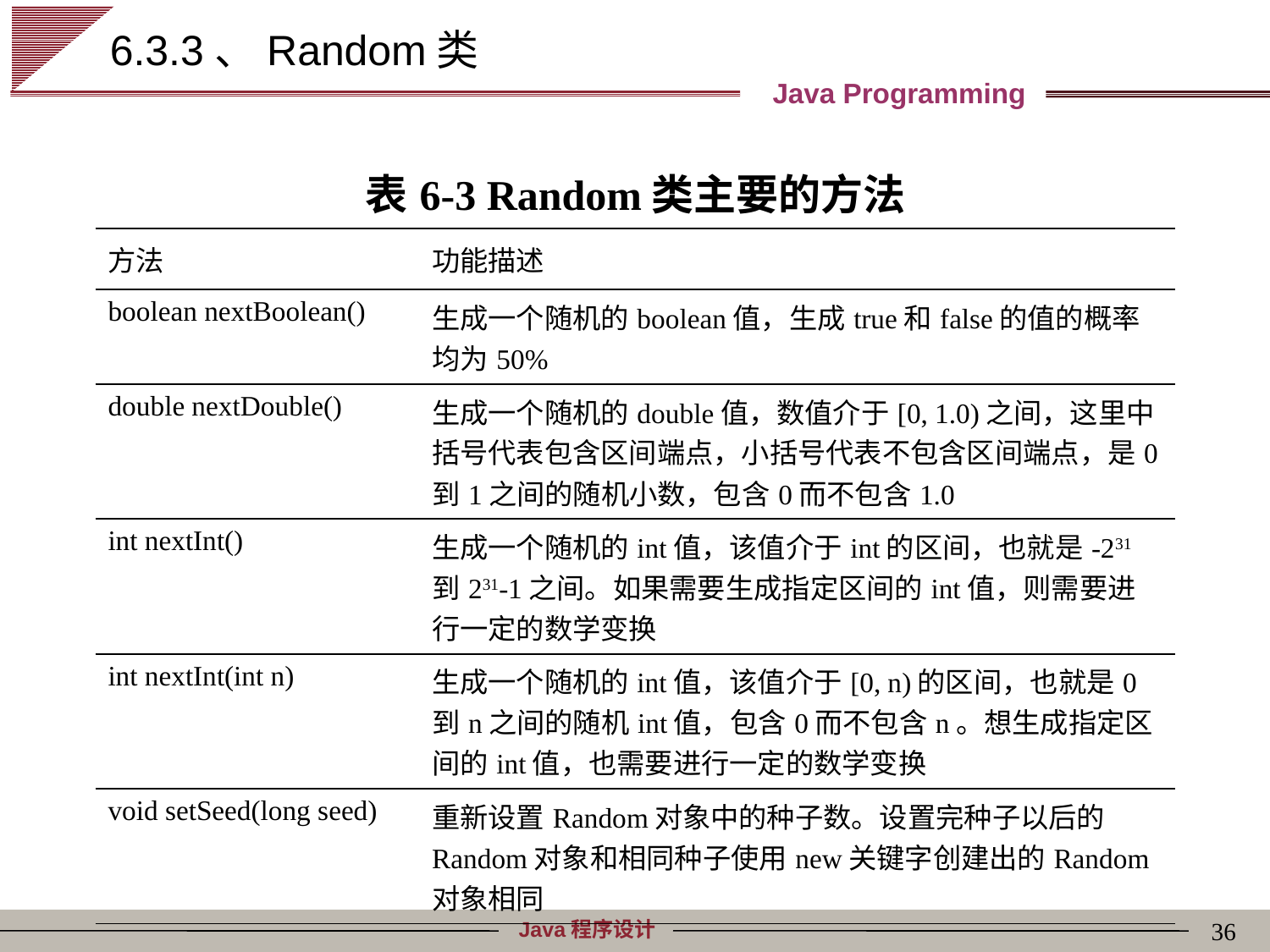

# 6.3.3、Random类
| 表6-3 Random类主要的方法 |  |
| --- | --- |
| 方法 | 功能描述 |
| boolean nextBoolean() | 生成一个随机的boolean值，生成true和false的值的概率均为50% |
| double nextDouble() | 生成一个随机的double值，数值介于[0, 1.0)之间，这里中括号代表包含区间端点，小括号代表不包含区间端点，是0到1之间的随机小数，包含0而不包含1.0 |
| int nextInt() | 生成一个随机的int值，该值介于int的区间，也就是-231到231-1之间。如果需要生成指定区间的int值，则需要进行一定的数学变换 |
| int nextInt(int n) | 生成一个随机的int值，该值介于[0, n)的区间，也就是0到n之间的随机int值，包含0而不包含n。想生成指定区间的int值，也需要进行一定的数学变换 |
| void setSeed(long seed) | 重新设置Random对象中的种子数。设置完种子以后的Random对象和相同种子使用new关键字创建出的Random对象相同 |